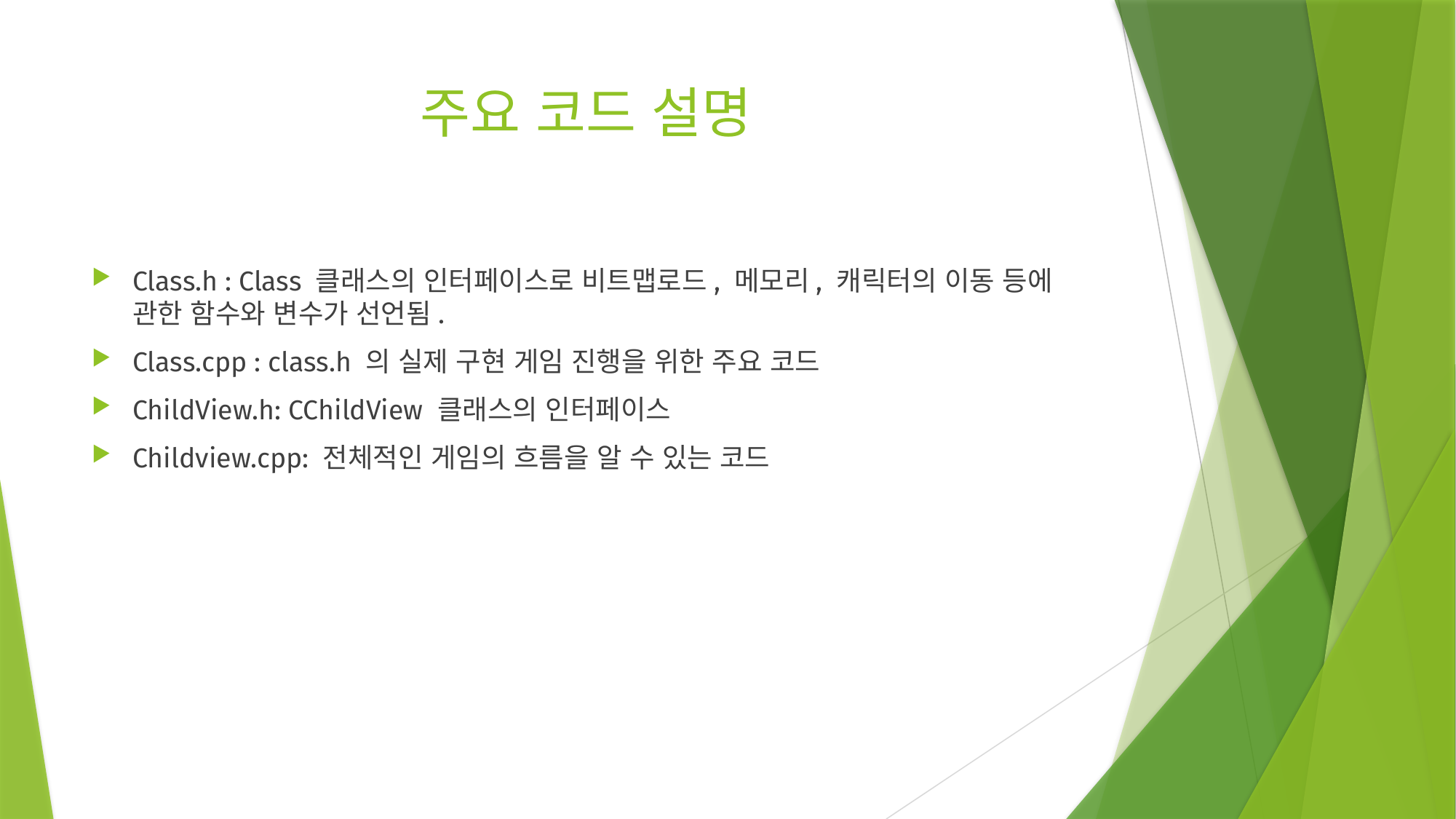

# 주요 코드 설명
Class.h : Class 클래스의 인터페이스로 비트맵로드, 메모리, 캐릭터의 이동 등에 관한 함수와 변수가 선언됨.
Class.cpp : class.h 의 실제 구현 게임 진행을 위한 주요 코드
ChildView.h: CChildView 클래스의 인터페이스
Childview.cpp: 전체적인 게임의 흐름을 알 수 있는 코드